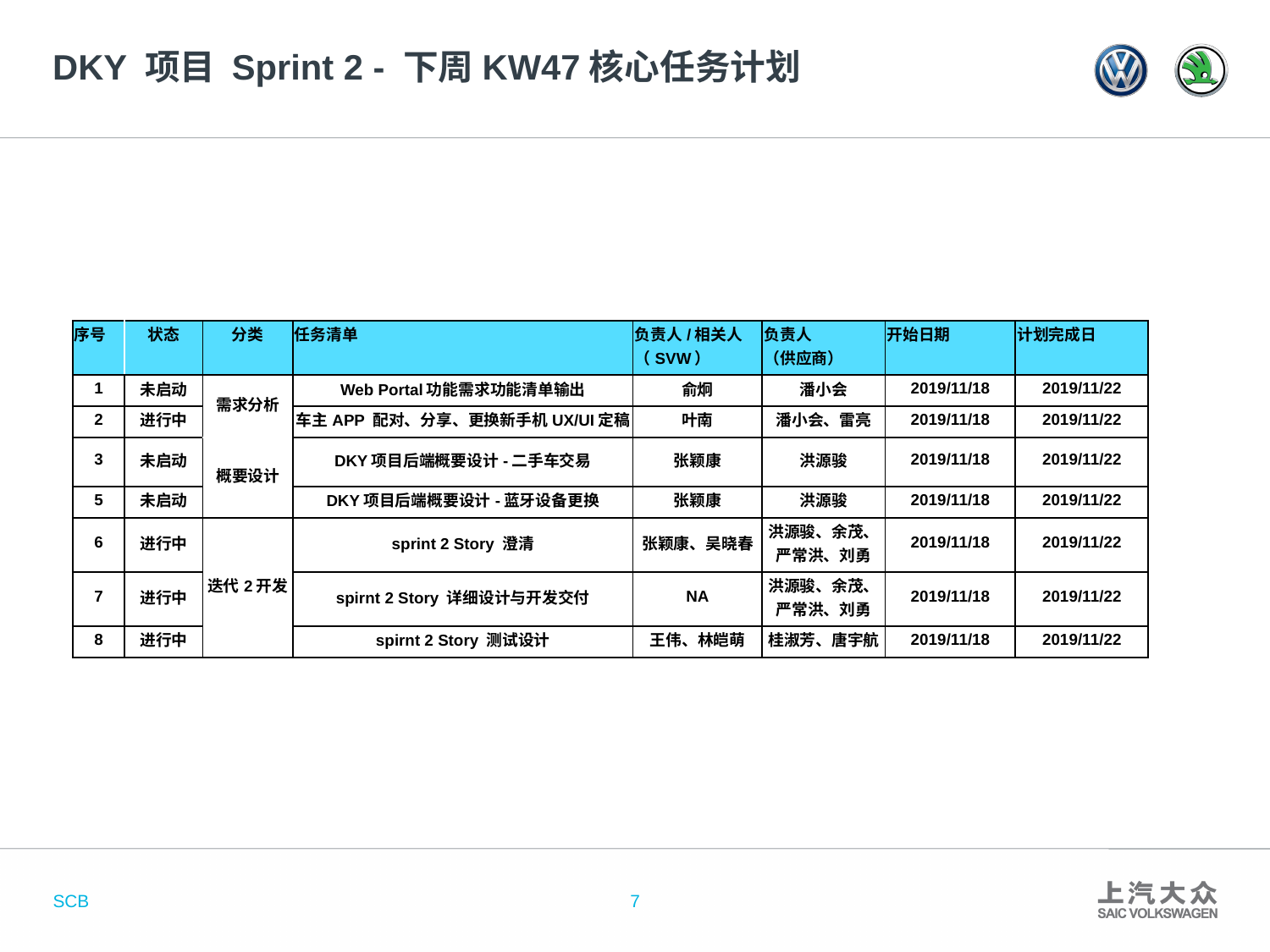

# DKY 项目 Sprint 2 - 下周KW47核心任务计划
| 序号 | 状态 | 分类 | 任务清单 | 负责人/相关人 （SVW） | 负责人 （供应商） | 开始日期 | 计划完成日 |
| --- | --- | --- | --- | --- | --- | --- | --- |
| 1 | 未启动 | 需求分析 | Web Portal功能需求功能清单输出 | 俞炯 | 潘小会 | 2019/11/18 | 2019/11/22 |
| 2 | 进行中 |  | 车主APP 配对、分享、更换新手机UX/UI定稿 | 叶南 | 潘小会、雷亮 | 2019/11/18 | 2019/11/22 |
| 3 | 未启动 | 概要设计 | DKY项目后端概要设计-二手车交易 | 张颖康 | 洪源骏 | 2019/11/18 | 2019/11/22 |
| 5 | 未启动 |  | DKY项目后端概要设计-蓝牙设备更换 | 张颖康 | 洪源骏 | 2019/11/18 | 2019/11/22 |
| 6 | 进行中 | 迭代2开发 | sprint 2 Story 澄清 | 张颖康、吴晓春 | 洪源骏、余茂、严常洪、刘勇 | 2019/11/18 | 2019/11/22 |
| 7 | 进行中 |  | spirnt 2 Story 详细设计与开发交付 | NA | 洪源骏、余茂、严常洪、刘勇 | 2019/11/18 | 2019/11/22 |
| 8 | 进行中 |  | spirnt 2 Story 测试设计 | 王伟、林皑萌 | 桂淑芳、唐宇航 | 2019/11/18 | 2019/11/22 |